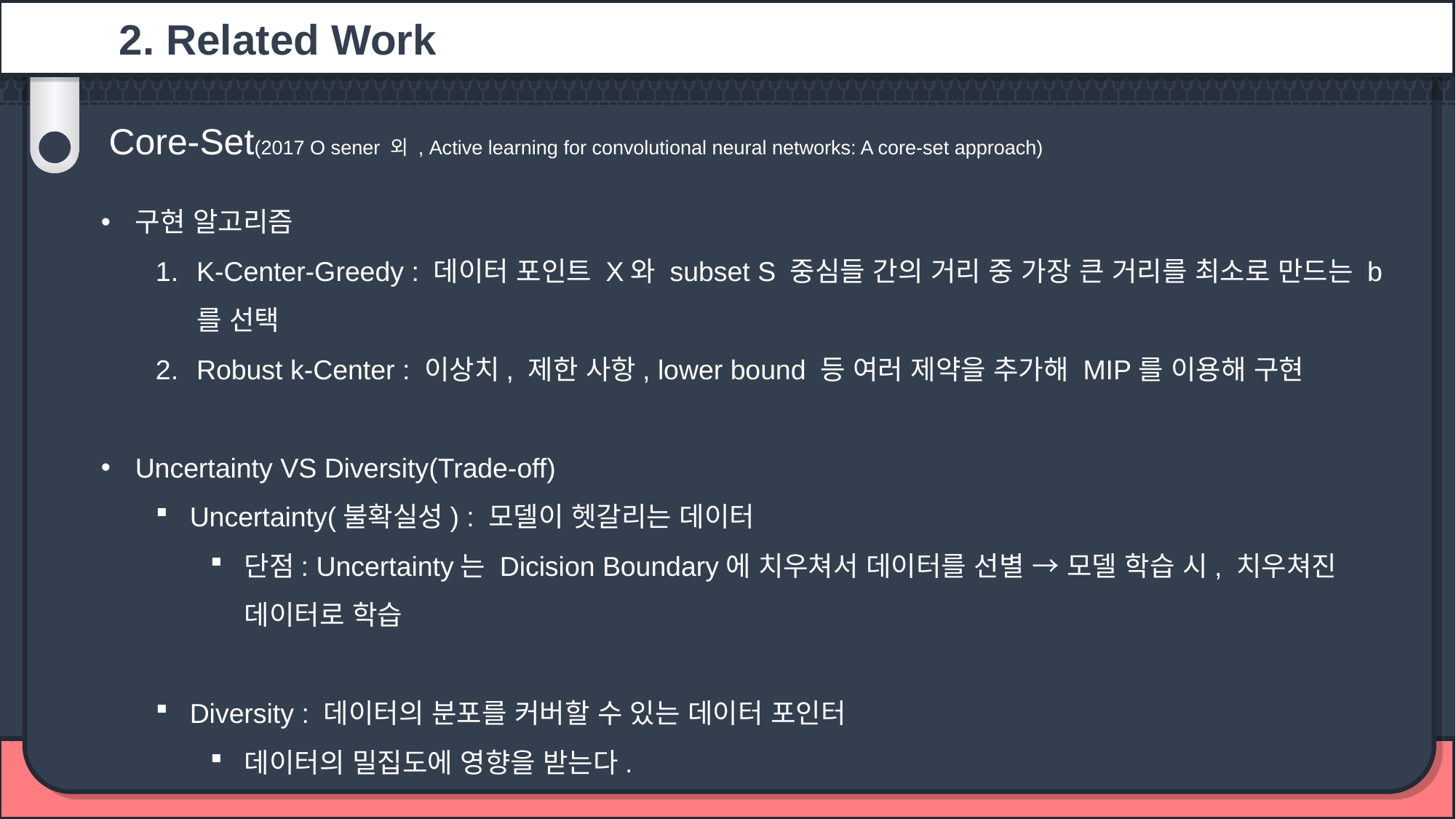

2. Related Work

Core-Set(2017 O sener 외 , Active learning for convolutional neural networks: A core-set approach)
구현 알고리즘
K-Center-Greedy : 데이터 포인트 X와 subset S 중심들 간의 거리 중 가장 큰 거리를 최소로 만드는 b를 선택
Robust k-Center : 이상치, 제한 사항, lower bound 등 여러 제약을 추가해 MIP를 이용해 구현

Uncertainty VS Diversity(Trade-off)
Uncertainty(불확실성) : 모델이 헷갈리는 데이터
단점: Uncertainty는 Dicision Boundary에 치우쳐서 데이터를 선별 → 모델 학습 시, 치우쳐진 데이터로 학습

Diversity : 데이터의 분포를 커버할 수 있는 데이터 포인터
데이터의 밀집도에 영향을 받는다.